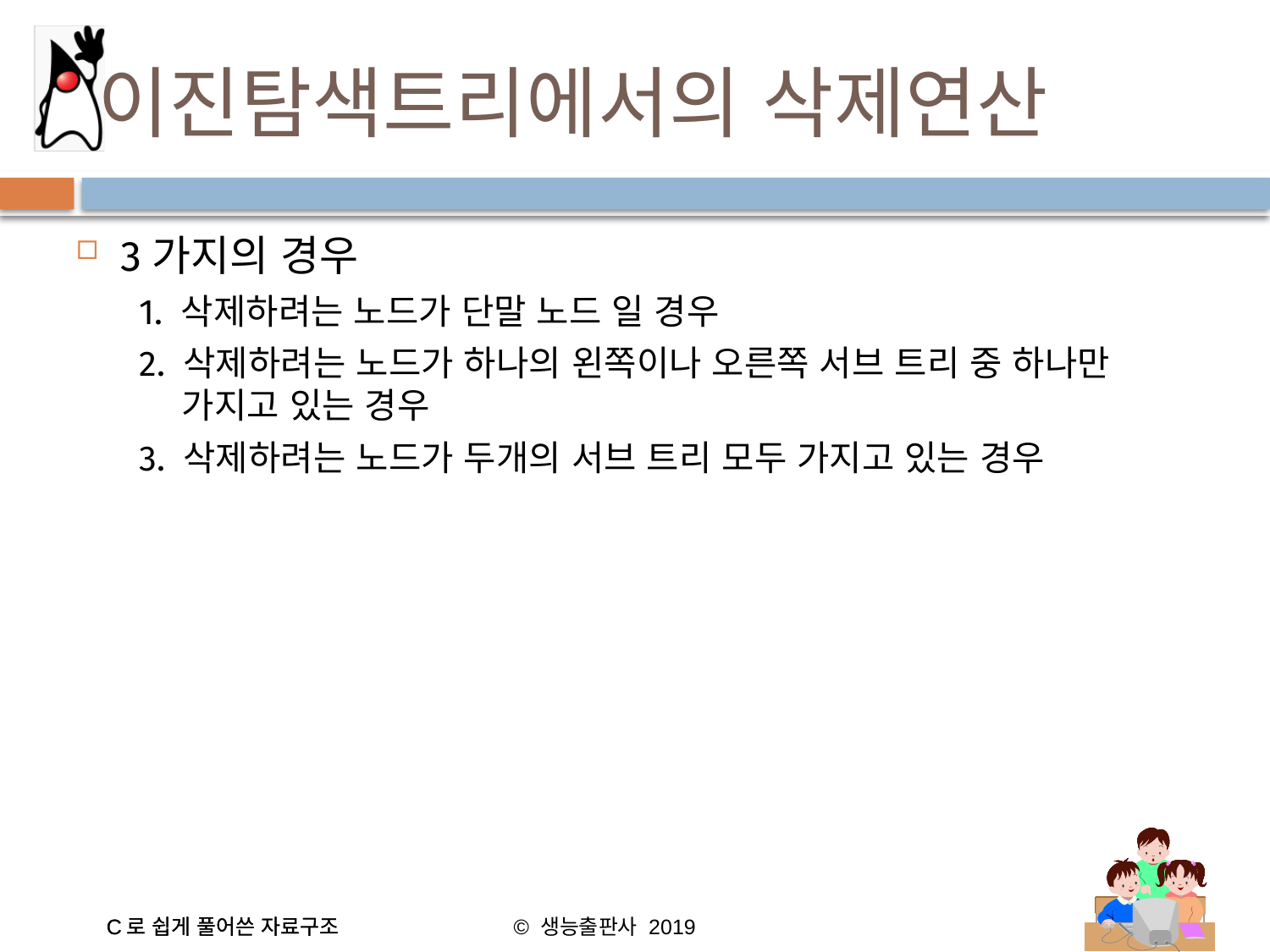

# 이진탐색트리에서의 삭제연산
3가지의 경우
1. 삭제하려는 노드가 단말 노드 일 경우
2. 삭제하려는 노드가 하나의 왼쪽이나 오른쪽 서브 트리 중 하나만 가지고 있는 경우
3. 삭제하려는 노드가 두개의 서브 트리 모두 가지고 있는 경우